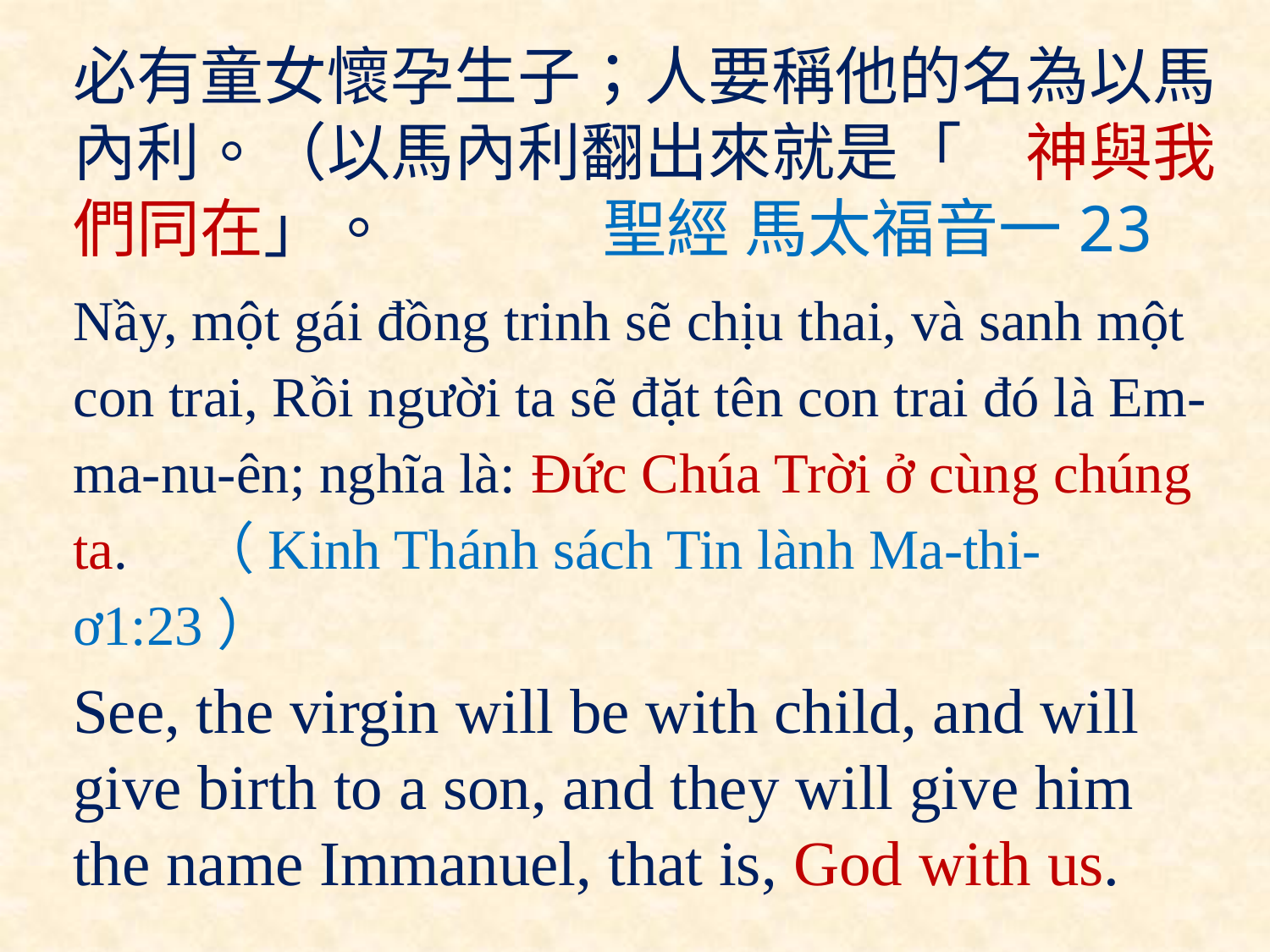

必有童女懷孕生子；人要稱他的名為以馬內利。（以馬內利翻出來就是「　神與我們同在」。               聖經 馬太福音一23
Nầy, một gái đồng trinh sẽ chịu thai, và sanh một con trai, Rồi người ta sẽ đặt tên con trai đó là Em-ma-nu-ên; nghĩa là: Đức Chúa Trời ở cùng chúng ta.    （Kinh Thánh sách Tin lành Ma-thi-ơ1:23）
See, the virgin will be with child, and will give birth to a son, and they will give him the name Immanuel, that is, God with us.
                                ( Bible, Matthew 1:23)
#